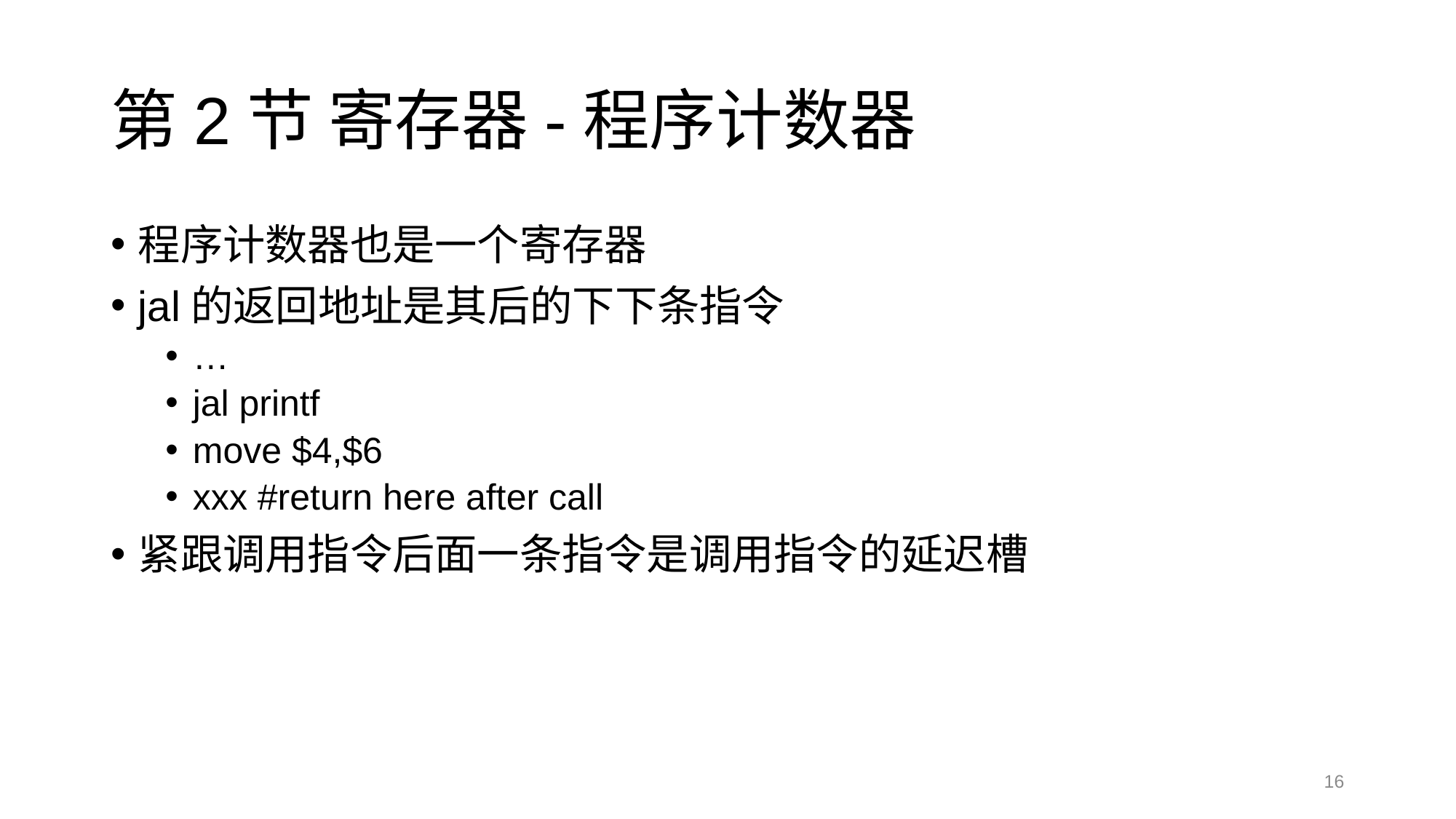

# 第2节 寄存器-程序计数器
程序计数器也是一个寄存器
jal的返回地址是其后的下下条指令
…
jal printf
move $4,$6
xxx #return here after call
紧跟调用指令后面一条指令是调用指令的延迟槽

16